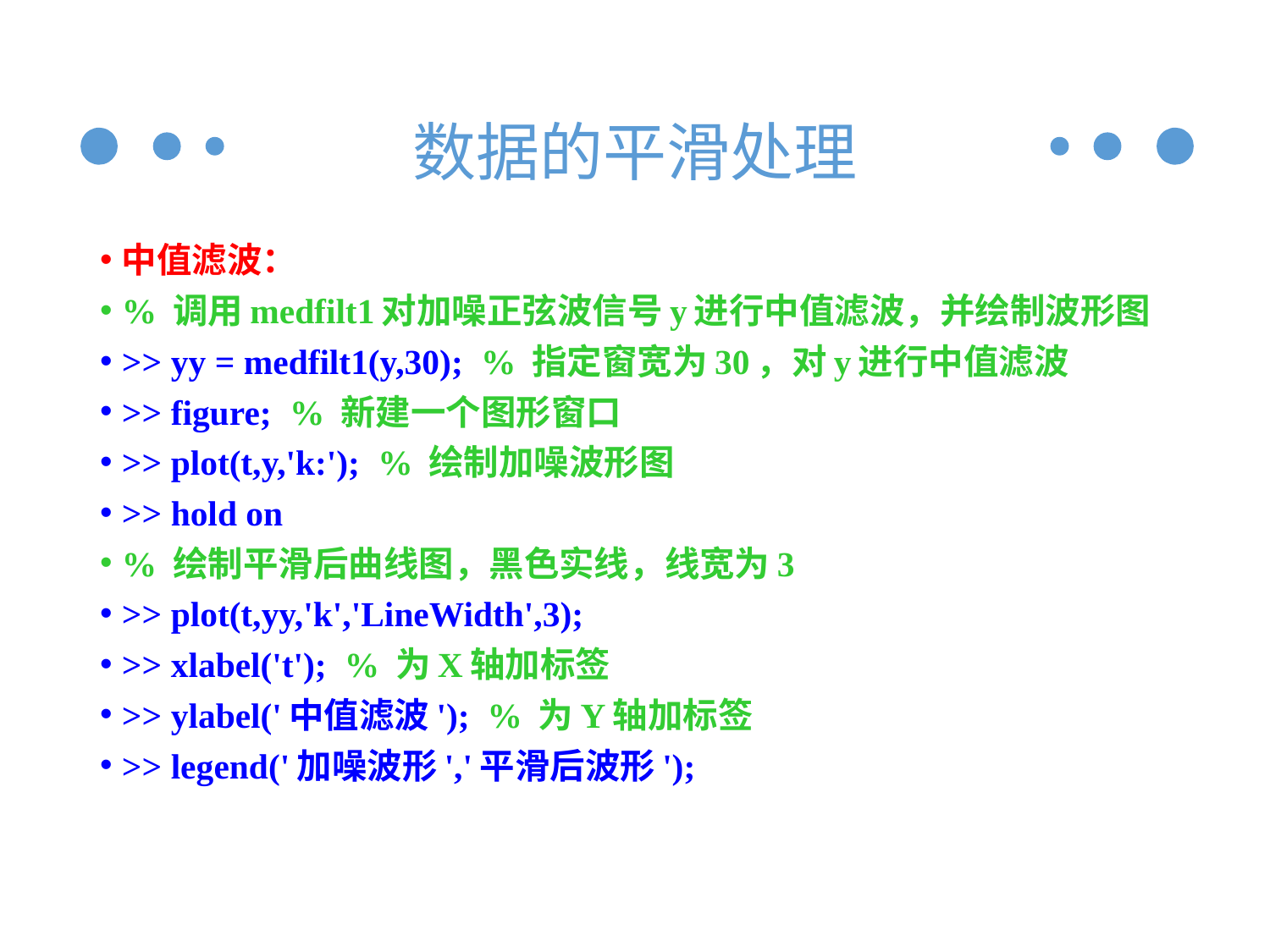

# 数据的平滑处理
中值滤波：
% 调用medfilt1对加噪正弦波信号y进行中值滤波，并绘制波形图
>> yy = medfilt1(y,30);  % 指定窗宽为30，对y进行中值滤波
>> figure;  % 新建一个图形窗口
>> plot(t,y,'k:');  % 绘制加噪波形图
>> hold on
% 绘制平滑后曲线图，黑色实线，线宽为3
>> plot(t,yy,'k','LineWidth',3);
>> xlabel('t');  % 为X轴加标签
>> ylabel('中值滤波');  % 为Y轴加标签
>> legend('加噪波形','平滑后波形');